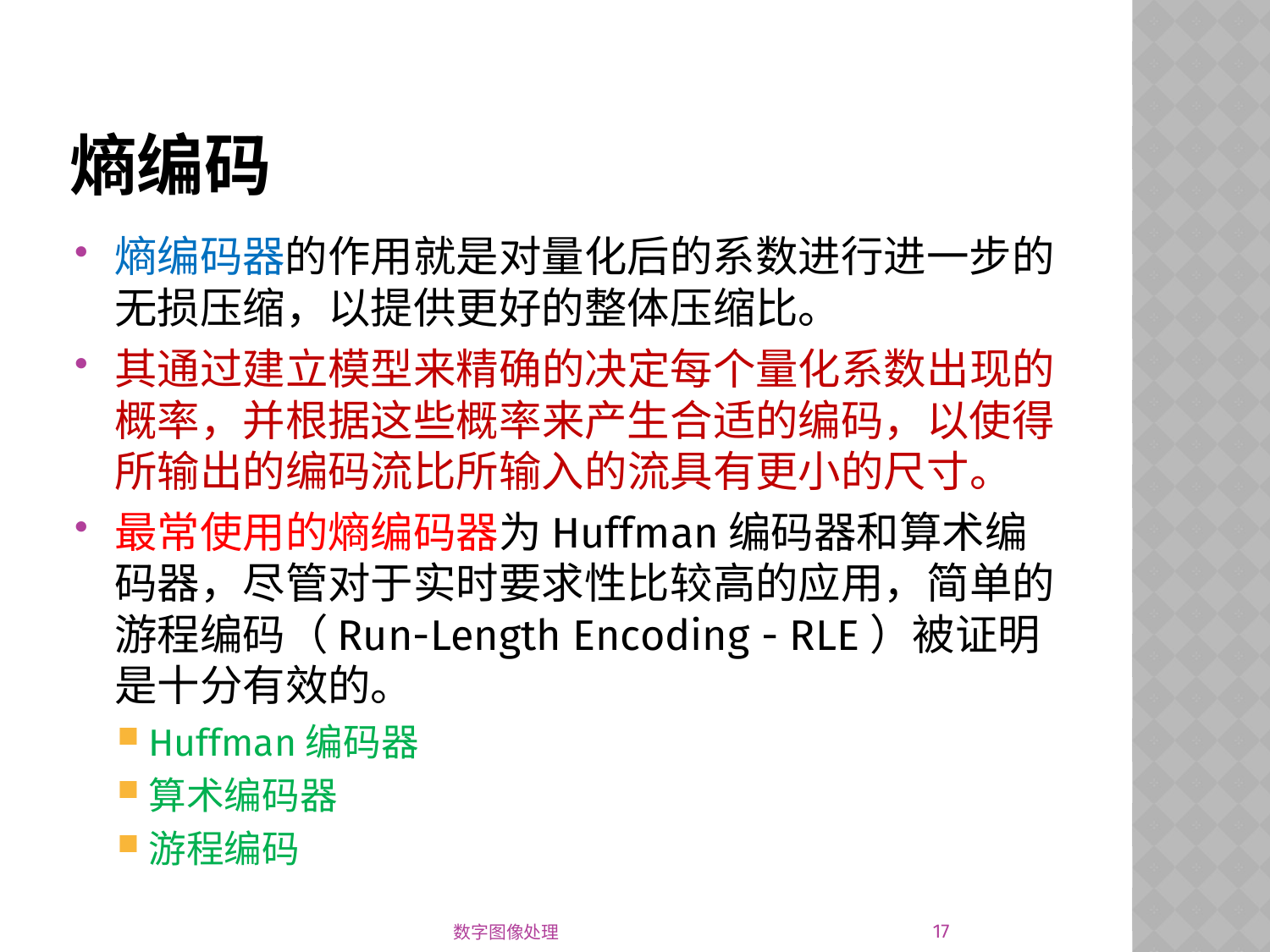

# 熵编码
熵编码器的作用就是对量化后的系数进行进一步的无损压缩，以提供更好的整体压缩比。
其通过建立模型来精确的决定每个量化系数出现的概率，并根据这些概率来产生合适的编码，以使得所输出的编码流比所输入的流具有更小的尺寸。
最常使用的熵编码器为Huffman编码器和算术编码器，尽管对于实时要求性比较高的应用，简单的游程编码（Run-Length Encoding - RLE）被证明是十分有效的。
Huffman编码器
算术编码器
游程编码
17
数字图像处理